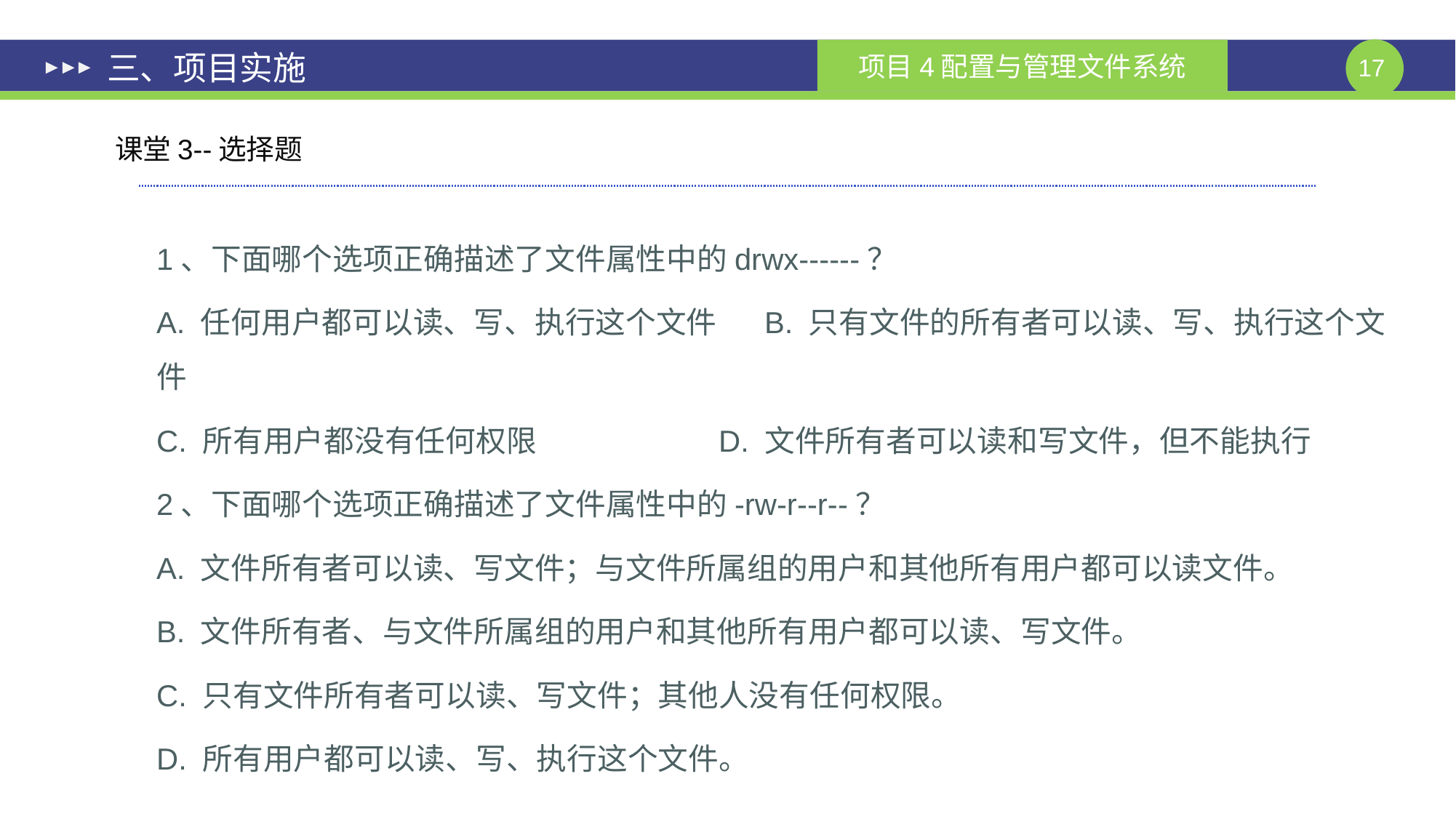

# 三、项目实施
课堂3--选择题

1、下面哪个选项正确描述了文件属性中的drwx------？
A. 任何用户都可以读、写、执行这个文件      B. 只有文件的所有者可以读、写、执行这个文件
C. 所有用户都没有任何权限                          D. 文件所有者可以读和写文件，但不能执行
2、下面哪个选项正确描述了文件属性中的-rw-r--r--？
A. 文件所有者可以读、写文件；与文件所属组的用户和其他所有用户都可以读文件。
B. 文件所有者、与文件所属组的用户和其他所有用户都可以读、写文件。
C. 只有文件所有者可以读、写文件；其他人没有任何权限。
D. 所有用户都可以读、写、执行这个文件。